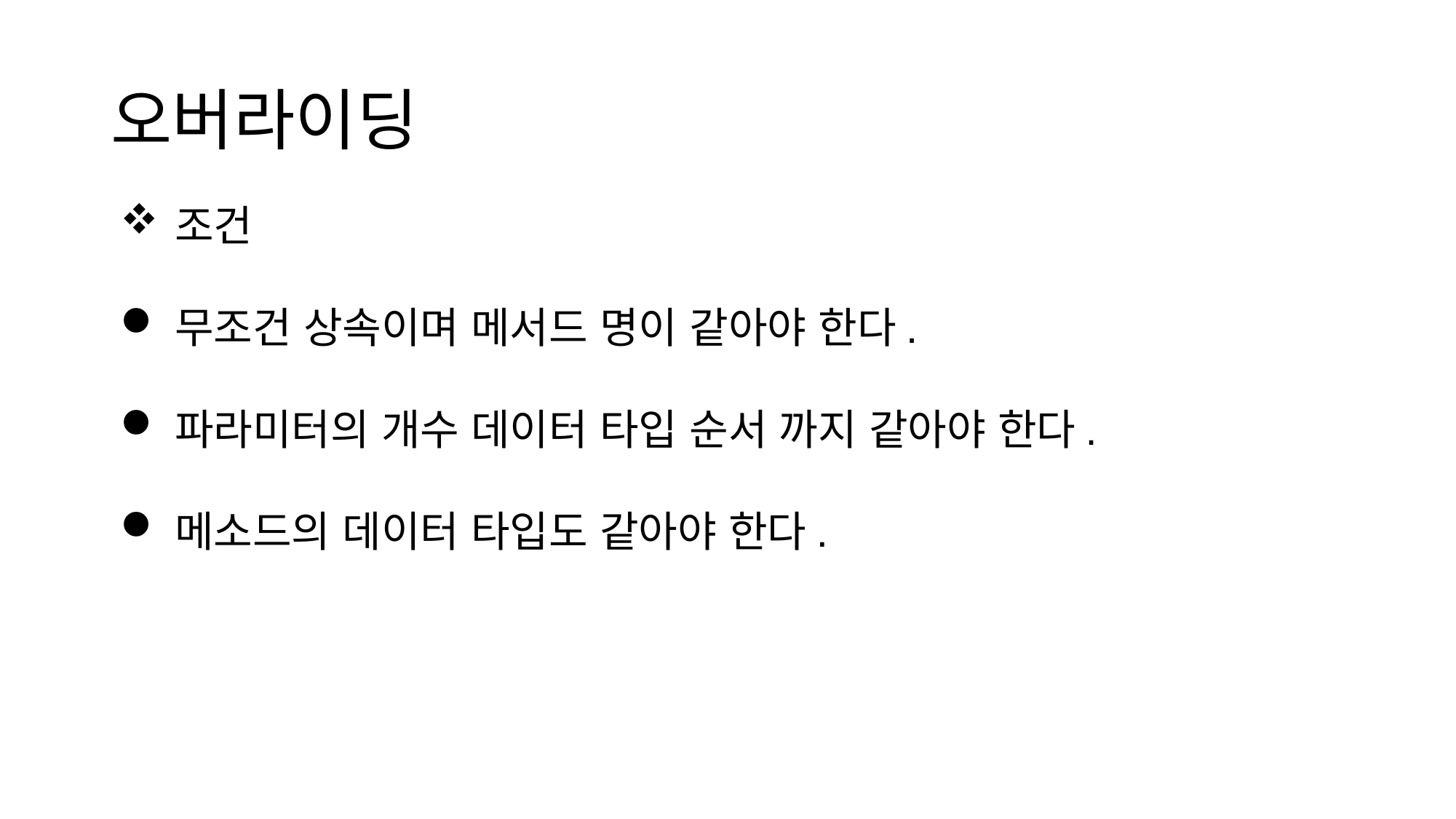

# 오버라이딩
조건

무조건 상속이며 메서드 명이 같아야 한다.

파라미터의 개수 데이터 타입 순서 까지 같아야 한다.

메소드의 데이터 타입도 같아야 한다.